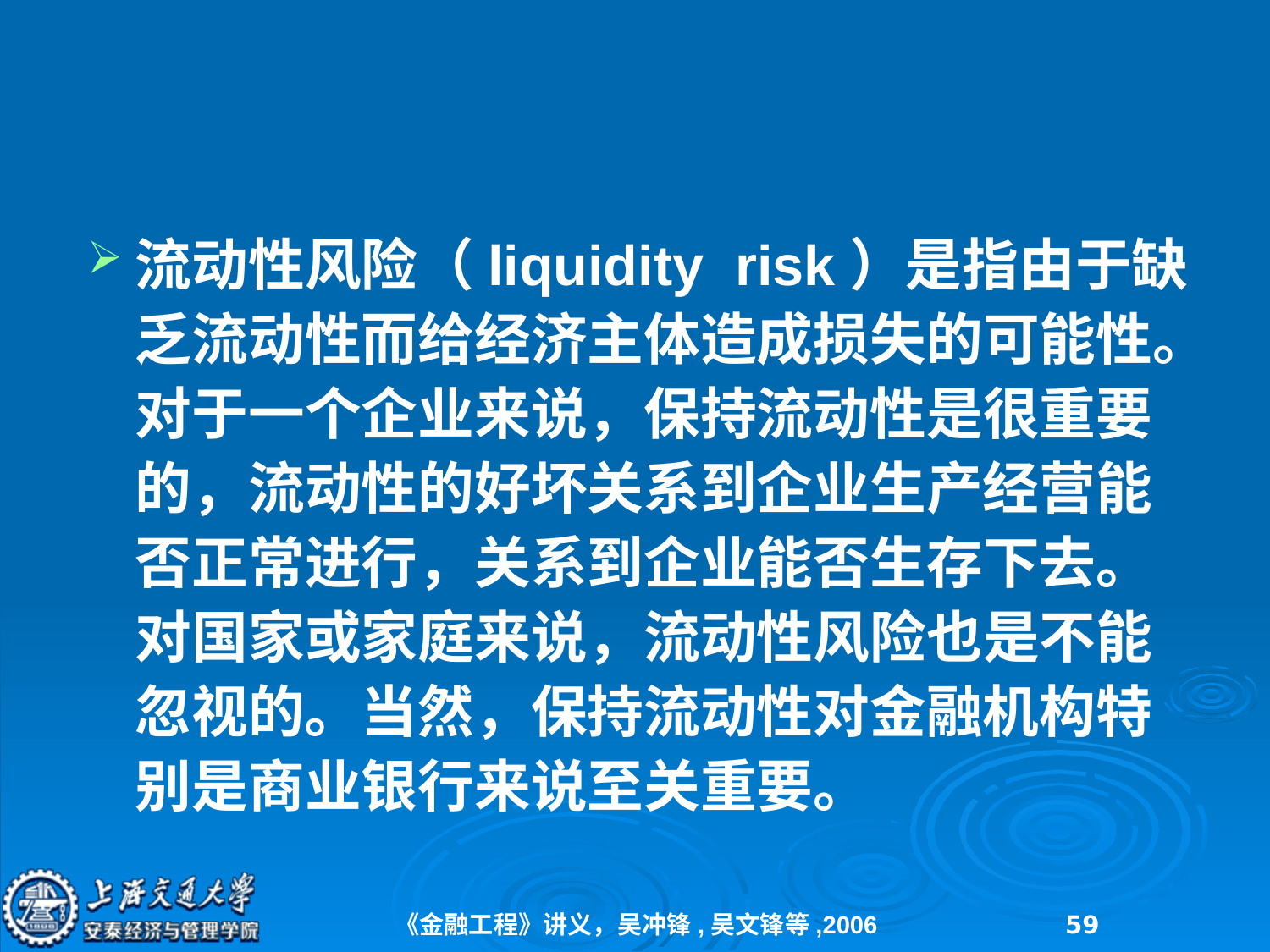

#
流动性风险（liquidity  risk）是指由于缺乏流动性而给经济主体造成损失的可能性。对于一个企业来说，保持流动性是很重要的，流动性的好坏关系到企业生产经营能否正常进行，关系到企业能否生存下去。对国家或家庭来说，流动性风险也是不能忽视的。当然，保持流动性对金融机构特别是商业银行来说至关重要。